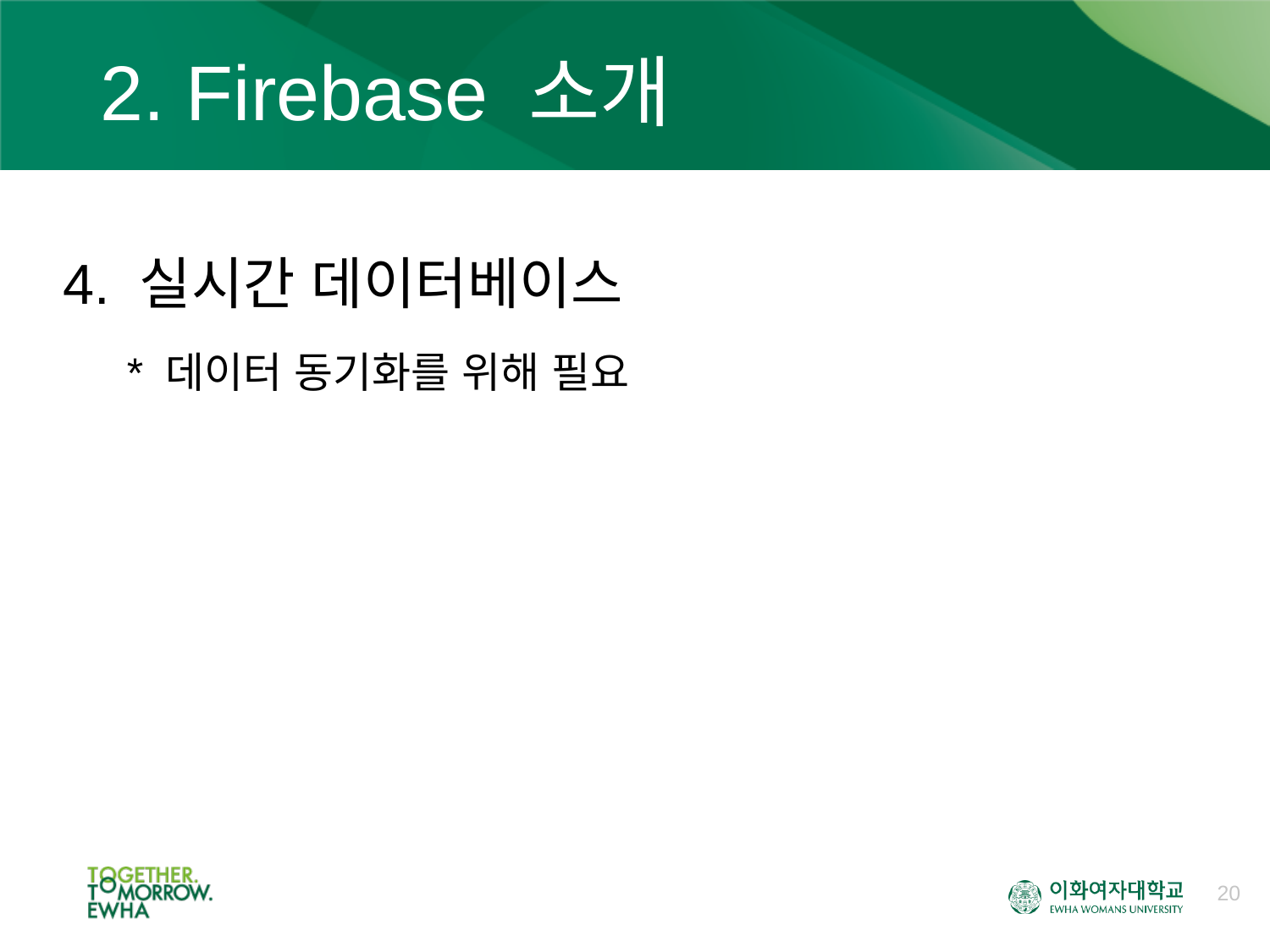

# 2. Firebase 소개
4. 실시간 데이터베이스
* 데이터 동기화를 위해 필요

20